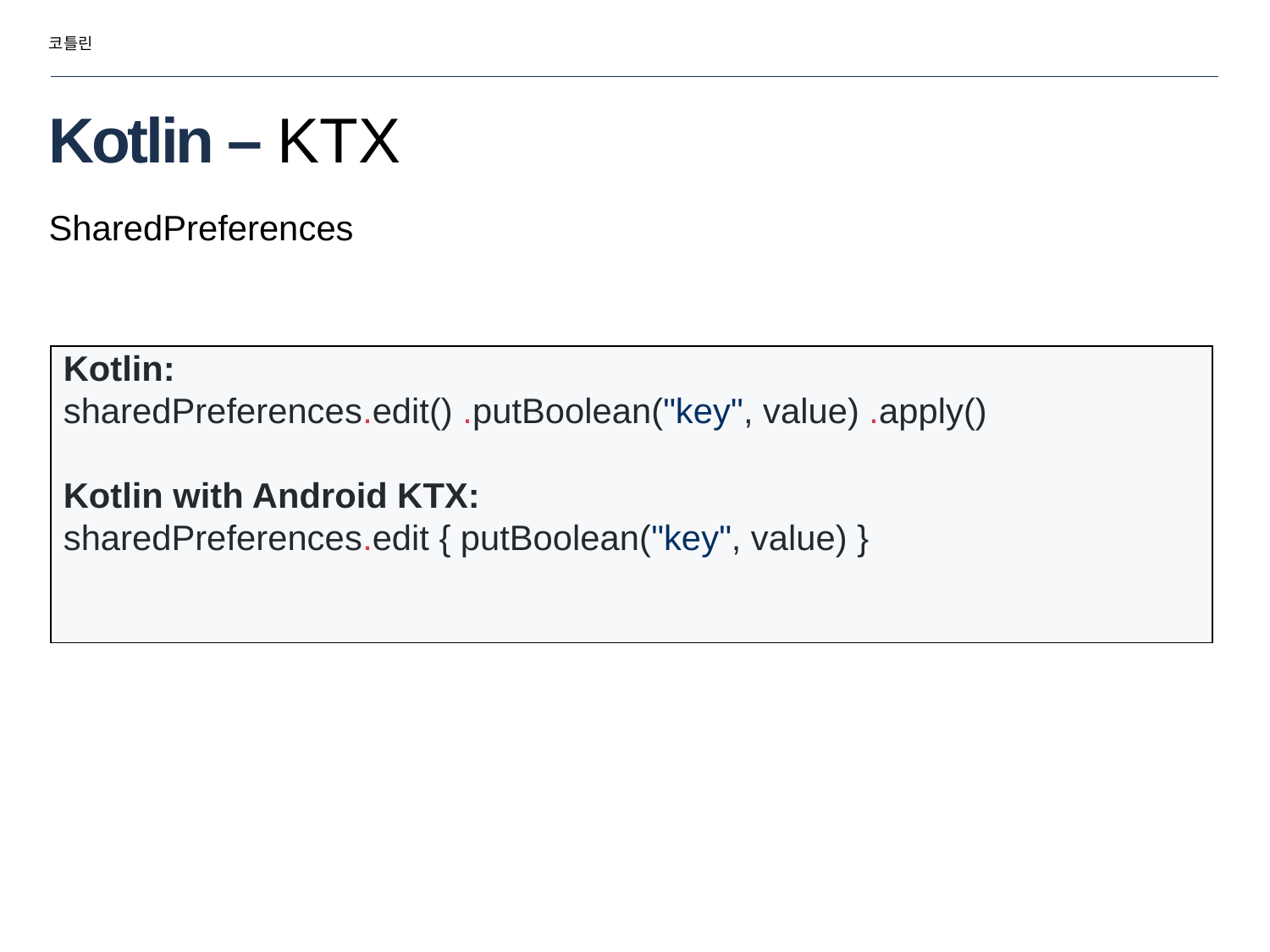

코틀린
# Kotlin – KTX
SharedPreferences

Kotlin:
sharedPreferences.edit() .putBoolean("key", value) .apply()

Kotlin with Android KTX:
sharedPreferences.edit { putBoolean("key", value) }